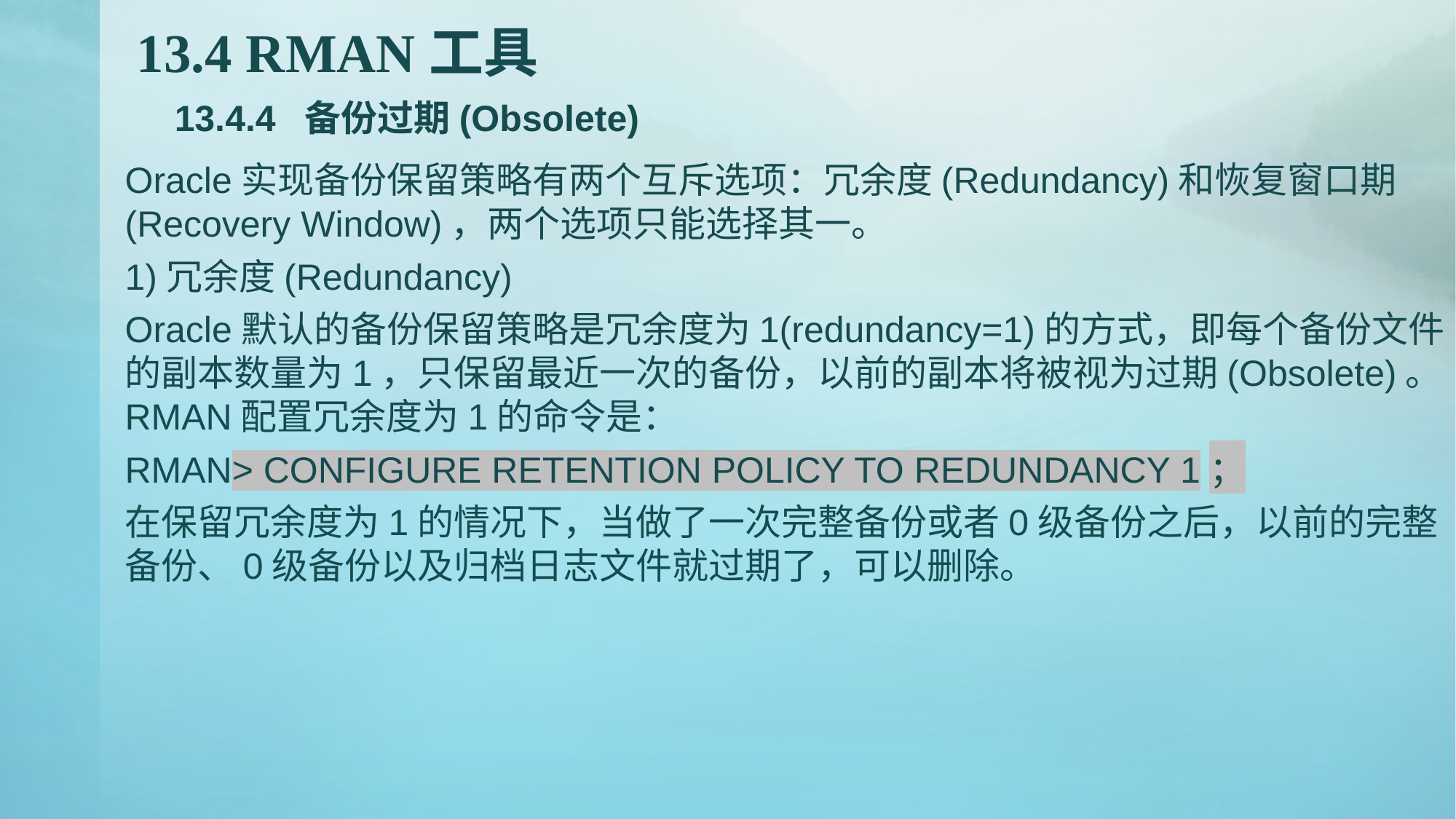

# 13.4 RMAN工具 13.4.4  备份过期(Obsolete)
Oracle实现备份保留策略有两个互斥选项：冗余度(Redundancy)和恢复窗口期(Recovery Window)，两个选项只能选择其一。
1)冗余度(Redundancy)
Oracle默认的备份保留策略是冗余度为1(redundancy=1)的方式，即每个备份文件的副本数量为1，只保留最近一次的备份，以前的副本将被视为过期(Obsolete)。RMAN配置冗余度为1的命令是：
RMAN> CONFIGURE RETENTION POLICY TO REDUNDANCY 1；
在保留冗余度为1的情况下，当做了一次完整备份或者0级备份之后，以前的完整备份、0级备份以及归档日志文件就过期了，可以删除。